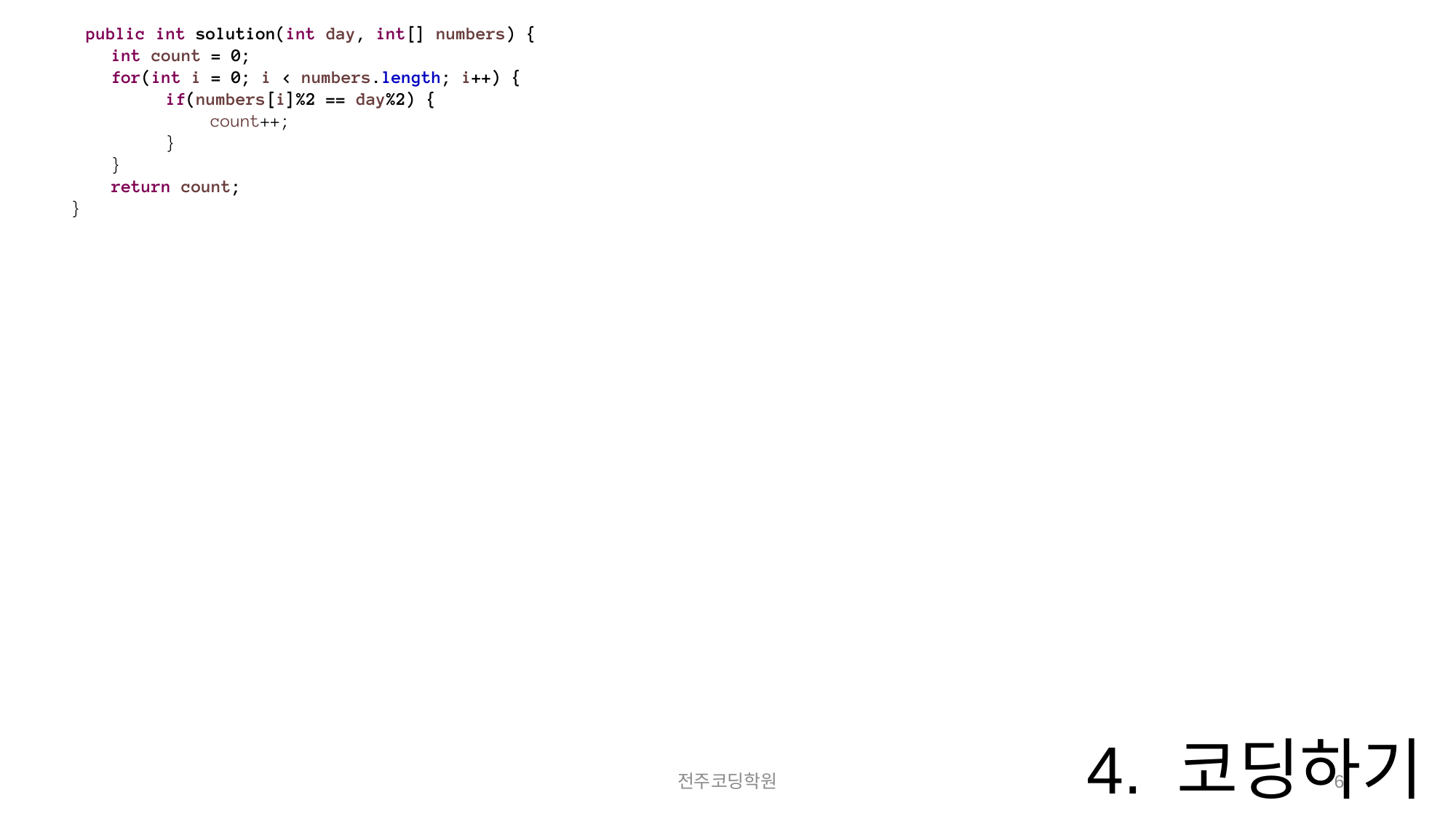

public int solution(int day, int[] numbers) {
        int count = 0;
        for(int i = 0; i < numbers.length; i++) {
        if(numbers[i]%2 == day%2) {
       count++;
        }
        }
        return count;
    }

# 4. 코딩하기
전주코딩학원
6